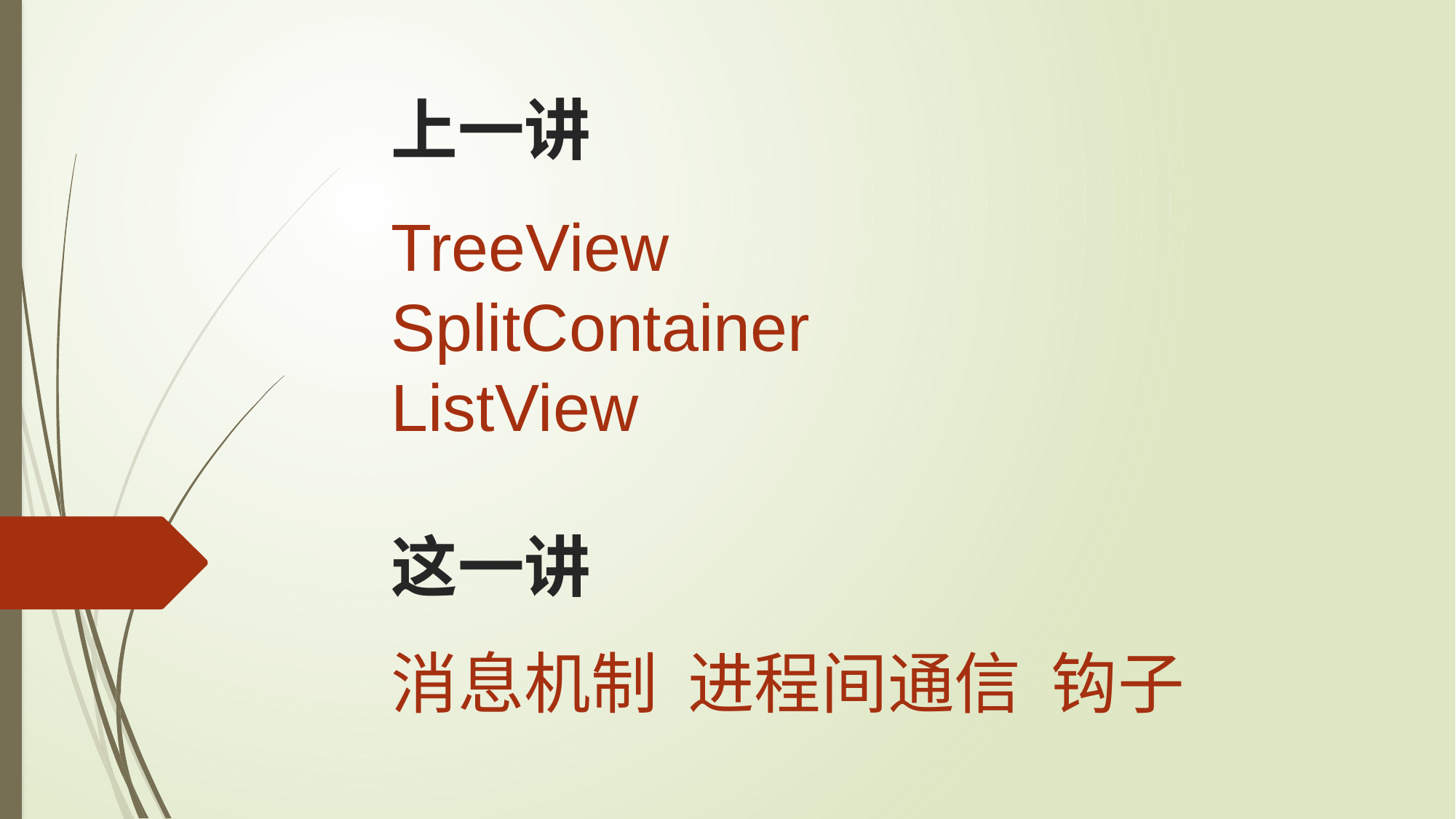

上一讲

TreeView
SplitContainer
ListView

这一讲

消息机制  进程间通信  钩子